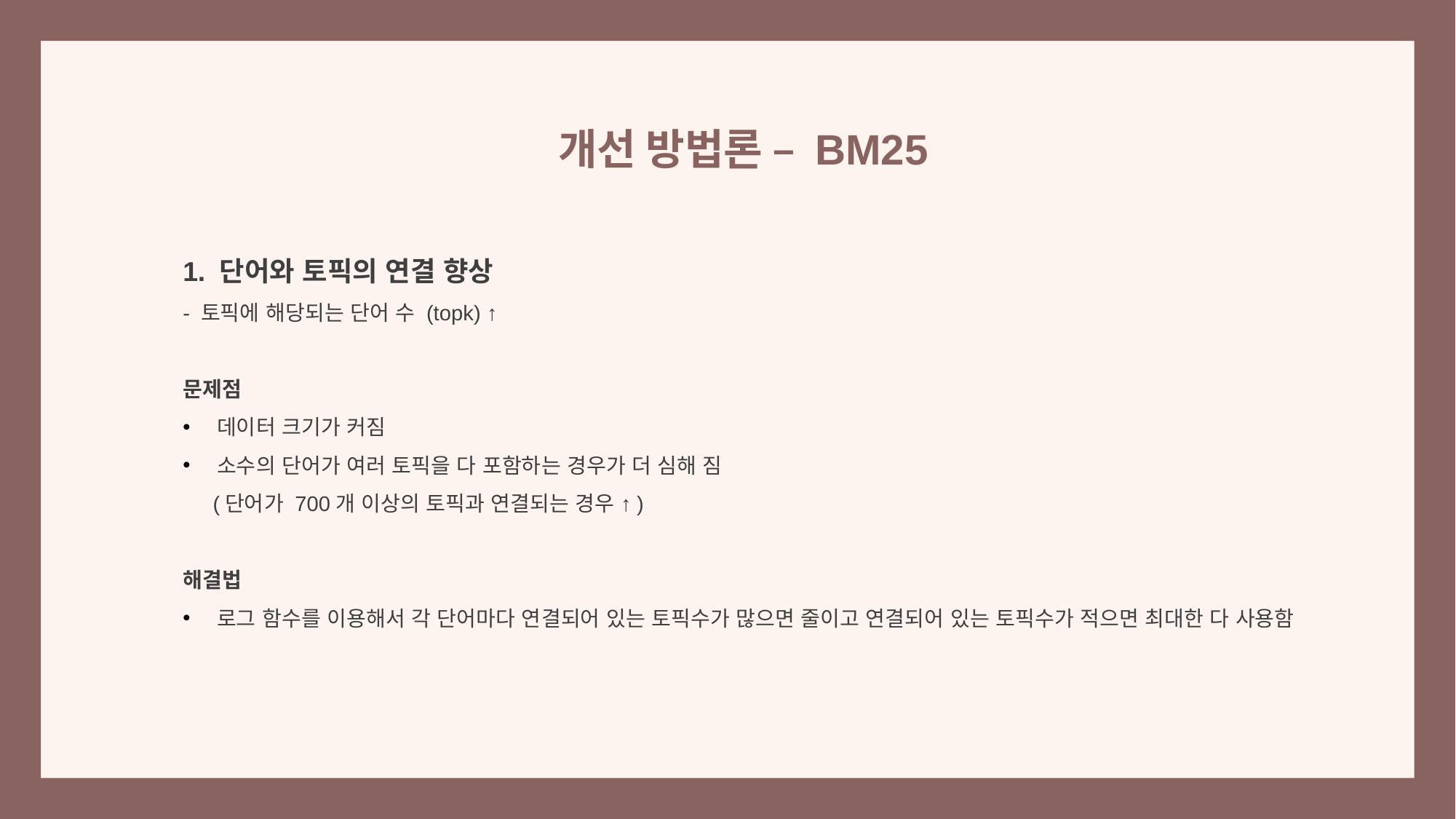

개선 방법론 – BM25
1. 단어와 토픽의 연결 향상
- 토픽에 해당되는 단어 수 (topk) ↑

문제점
데이터 크기가 커짐
소수의 단어가 여러 토픽을 다 포함하는 경우가 더 심해 짐
     (단어가 700개 이상의 토픽과 연결되는 경우 ↑)

해결법
로그 함수를 이용해서 각 단어마다 연결되어 있는 토픽수가 많으면 줄이고 연결되어 있는 토픽수가 적으면 최대한 다 사용함